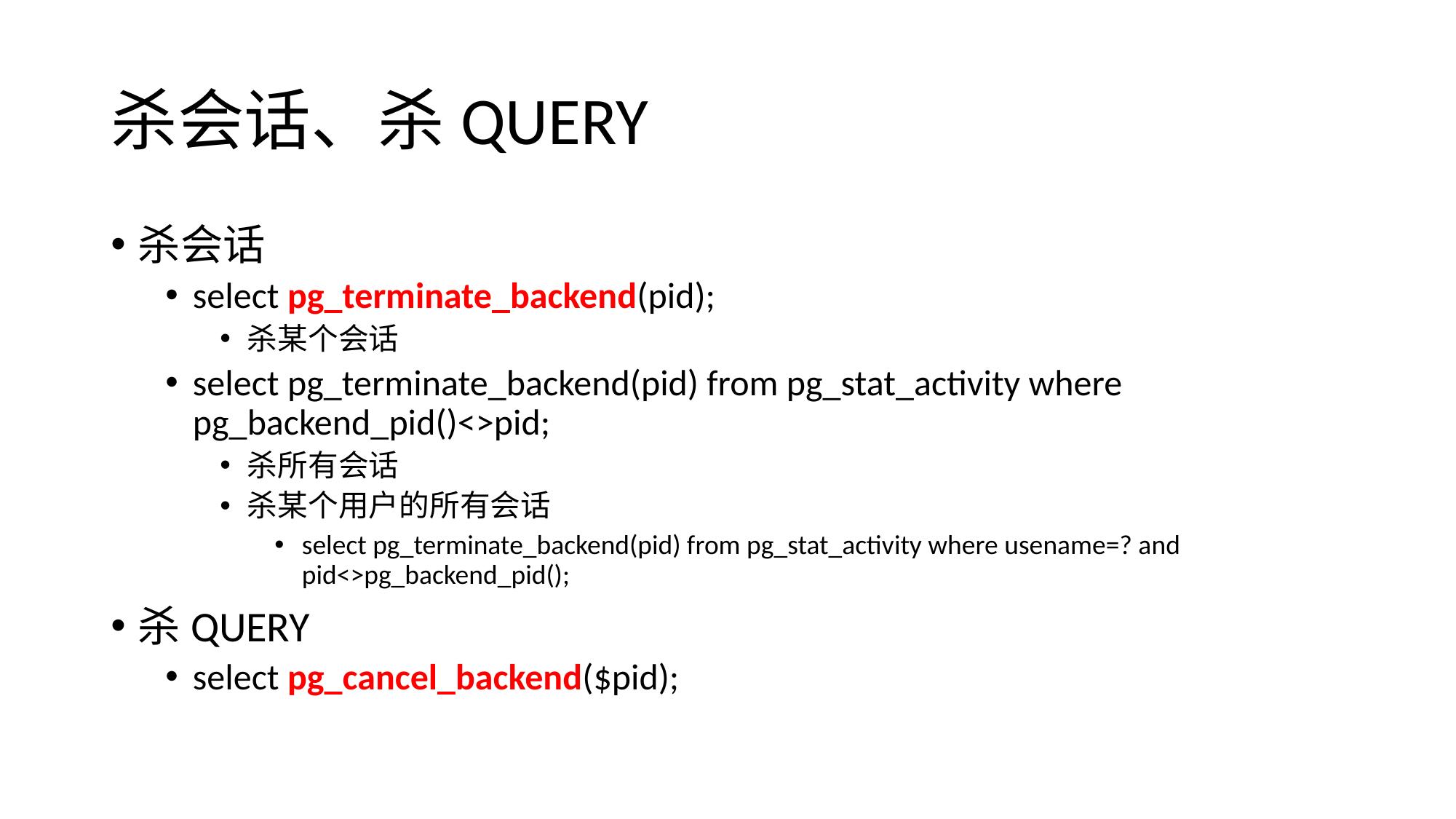

# 杀会话、杀QUERY
杀会话
select pg_terminate_backend(pid);
杀某个会话
select pg_terminate_backend(pid) from pg_stat_activity where pg_backend_pid()<>pid;
杀所有会话
杀某个用户的所有会话
select pg_terminate_backend(pid) from pg_stat_activity where usename=? and pid<>pg_backend_pid();
杀QUERY
select pg_cancel_backend($pid);